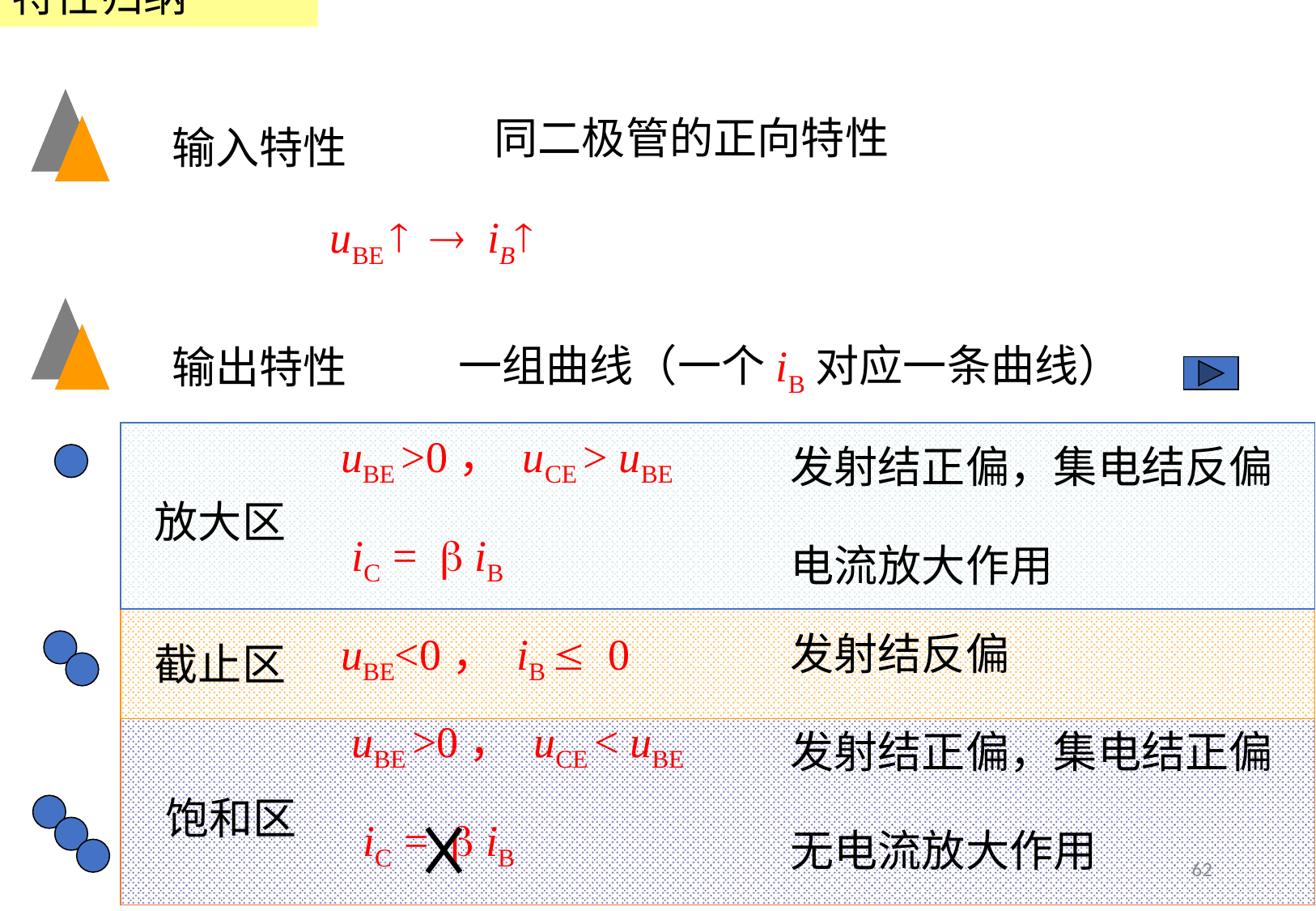

特性归纳
同二极管的正向特性
输入特性

uBE ↑  →  iB↑

输出特性
一组曲线（一个iB对应一条曲线）

uBE >0， uCE > uBE
发射结正偏，集电结反偏

放大区
iC  =  β iB
电流放大作用

uBE<0， iB ≤  0
发射结反偏

截止区
uBE >0， uCE < uBE

发射结正偏，集电结正偏
饱和区

iC  =  β iB
无电流放大作用

62